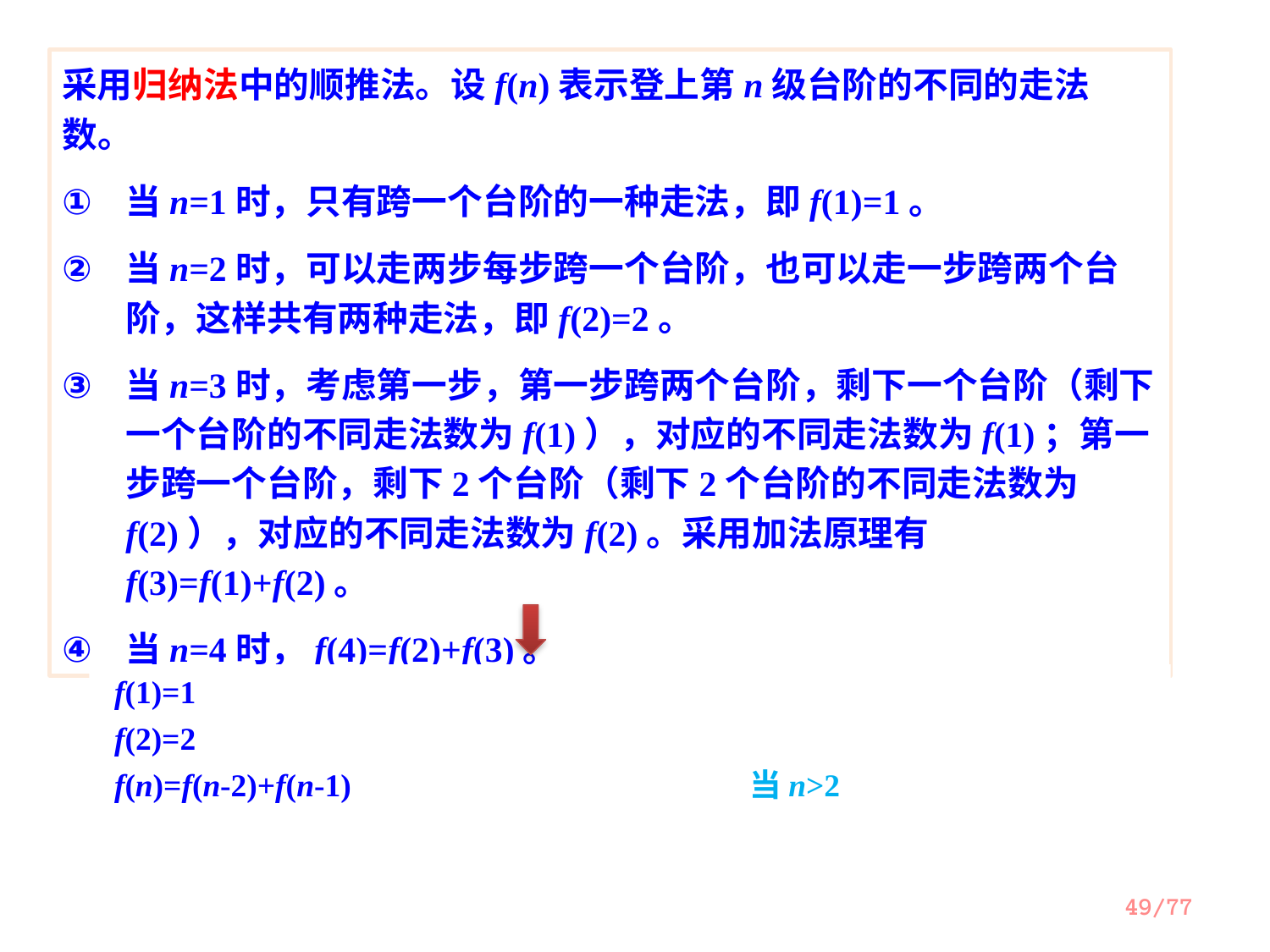

采用归纳法中的顺推法。设f(n)表示登上第n级台阶的不同的走法数。
当n=1时，只有跨一个台阶的一种走法，即f(1)=1。
当n=2时，可以走两步每步跨一个台阶，也可以走一步跨两个台阶，这样共有两种走法，即f(2)=2。
当n=3时，考虑第一步，第一步跨两个台阶，剩下一个台阶（剩下一个台阶的不同走法数为f(1)），对应的不同走法数为f(1)；第一步跨一个台阶，剩下2个台阶（剩下2个台阶的不同走法数为f(2)），对应的不同走法数为f(2)。采用加法原理有f(3)=f(1)+f(2)。
当n=4时，f(4)=f(2)+f(3)。

f(1)=1
f(2)=2
f(n)=f(n-2)+f(n-1)				当n>2
49/77